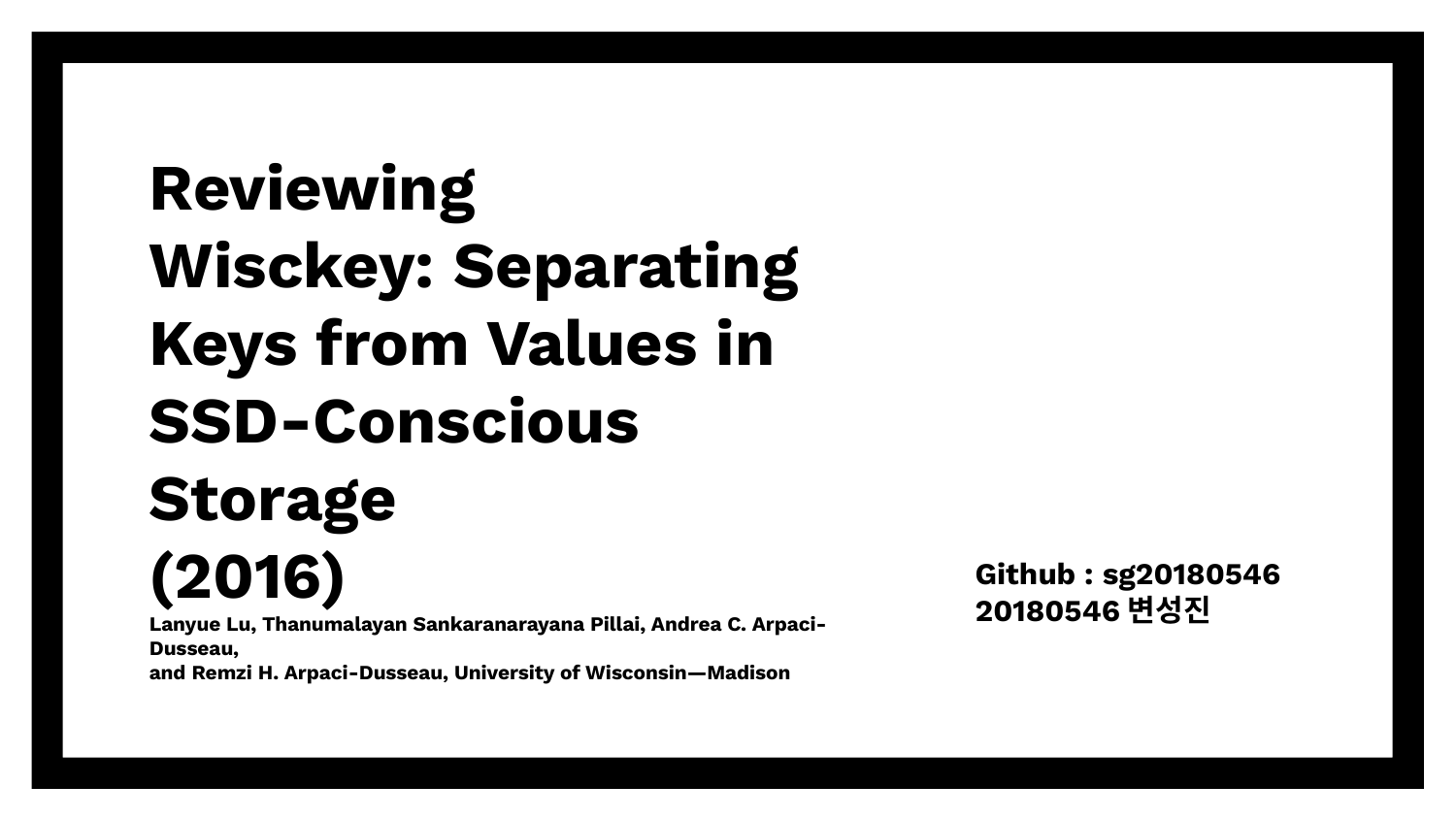

Reviewing
Wisckey: Separating Keys from Values in SSD-Conscious Storage
(2016)
Lanyue Lu, Thanumalayan Sankaranarayana Pillai, Andrea C. Arpaci-Dusseau,
and Remzi H. Arpaci-Dusseau, University of Wisconsin—Madison
Github : sg20180546
20180546변성진